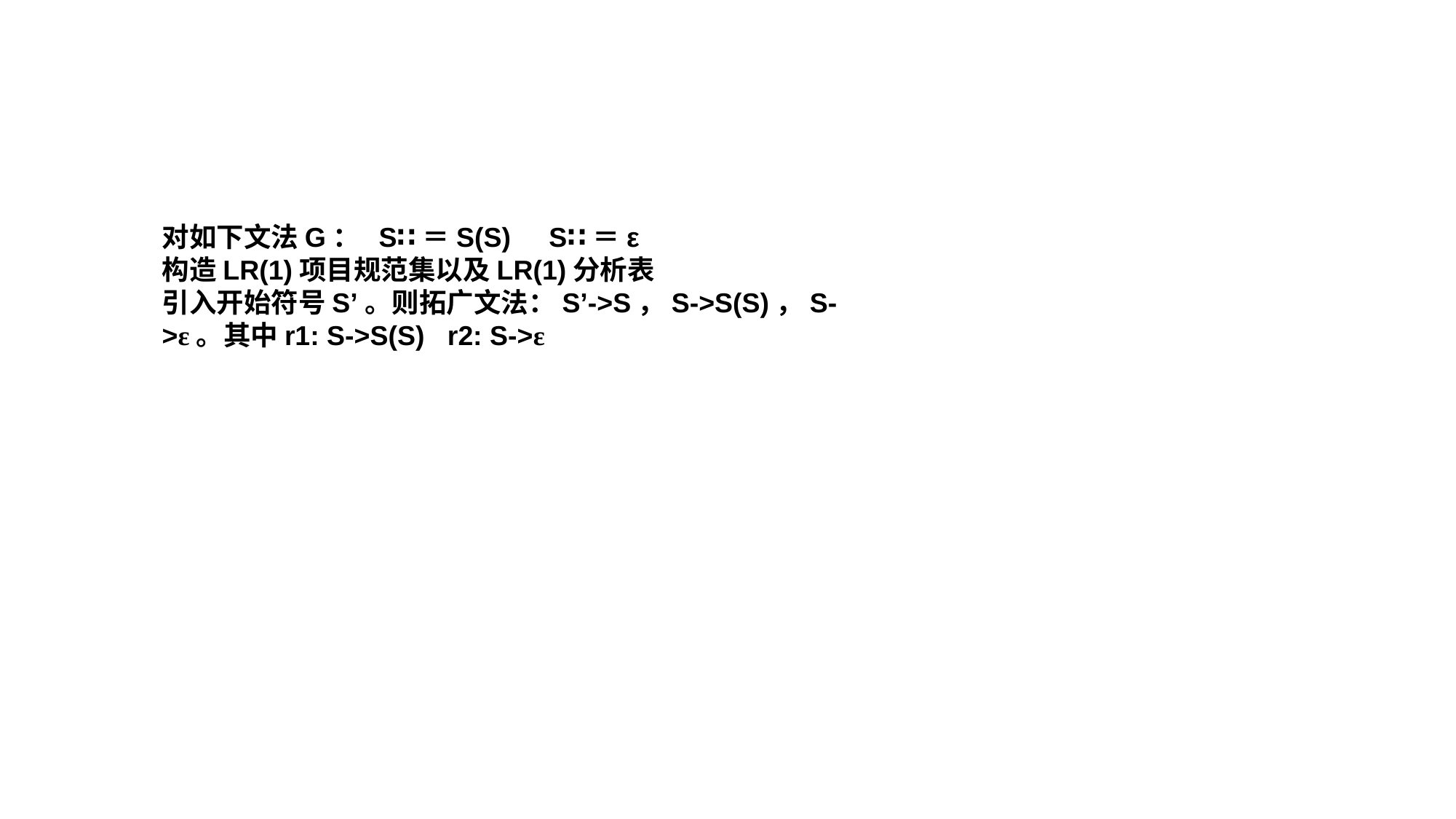

对如下文法G：  S∷＝S(S)     S∷＝ε
构造LR(1)项目规范集以及LR(1)分析表
引入开始符号S’。则拓广文法：S’->S，S->S(S)，S->ε。其中r1: S->S(S)   r2: S->ε